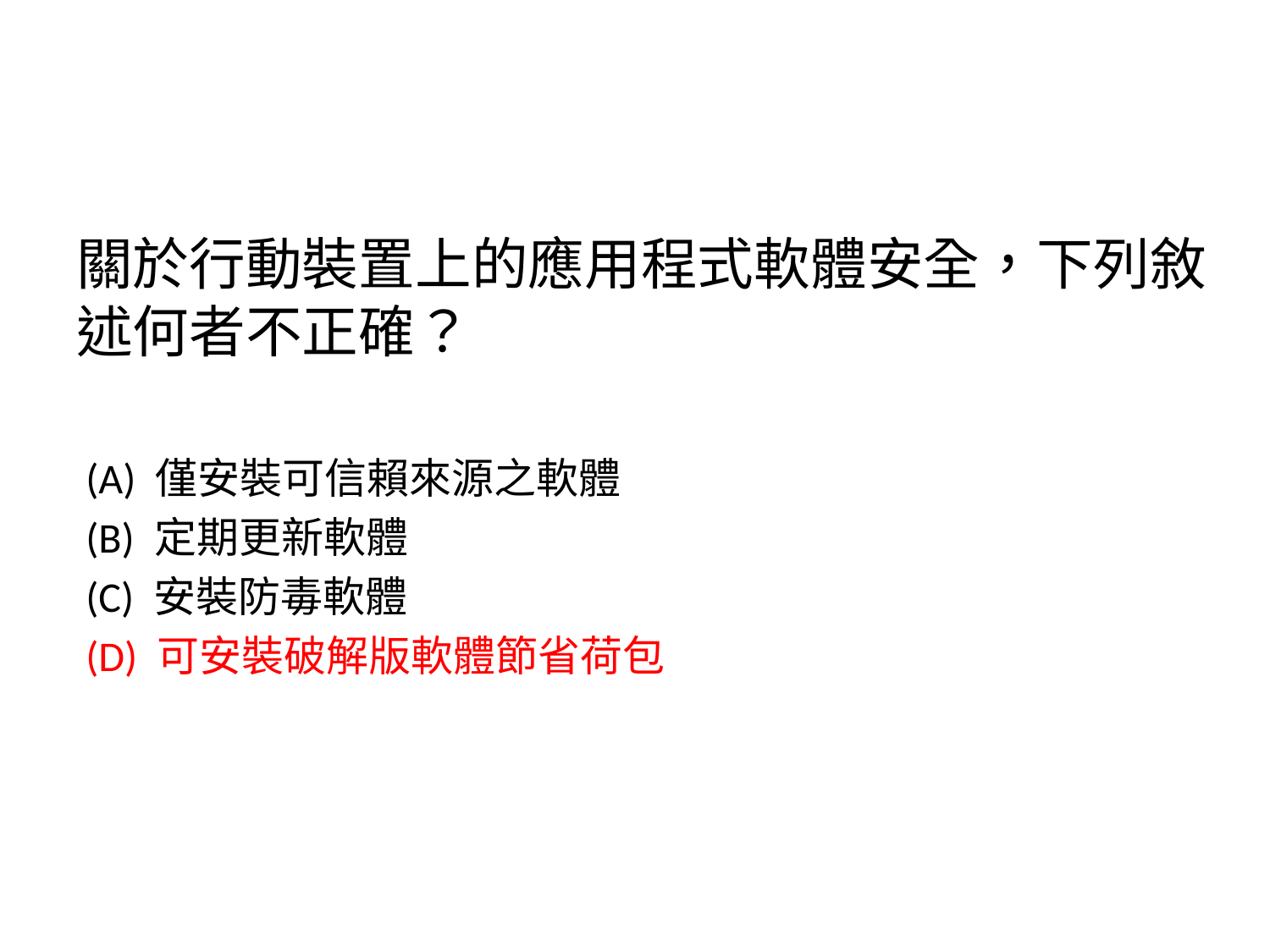

關於行動裝置上的應用程式軟體安全，下列敘述何者不正確？

 (A) 僅安裝可信賴來源之軟體
 (B) 定期更新軟體
 (C) 安裝防毒軟體
 (D) 可安裝破解版軟體節省荷包